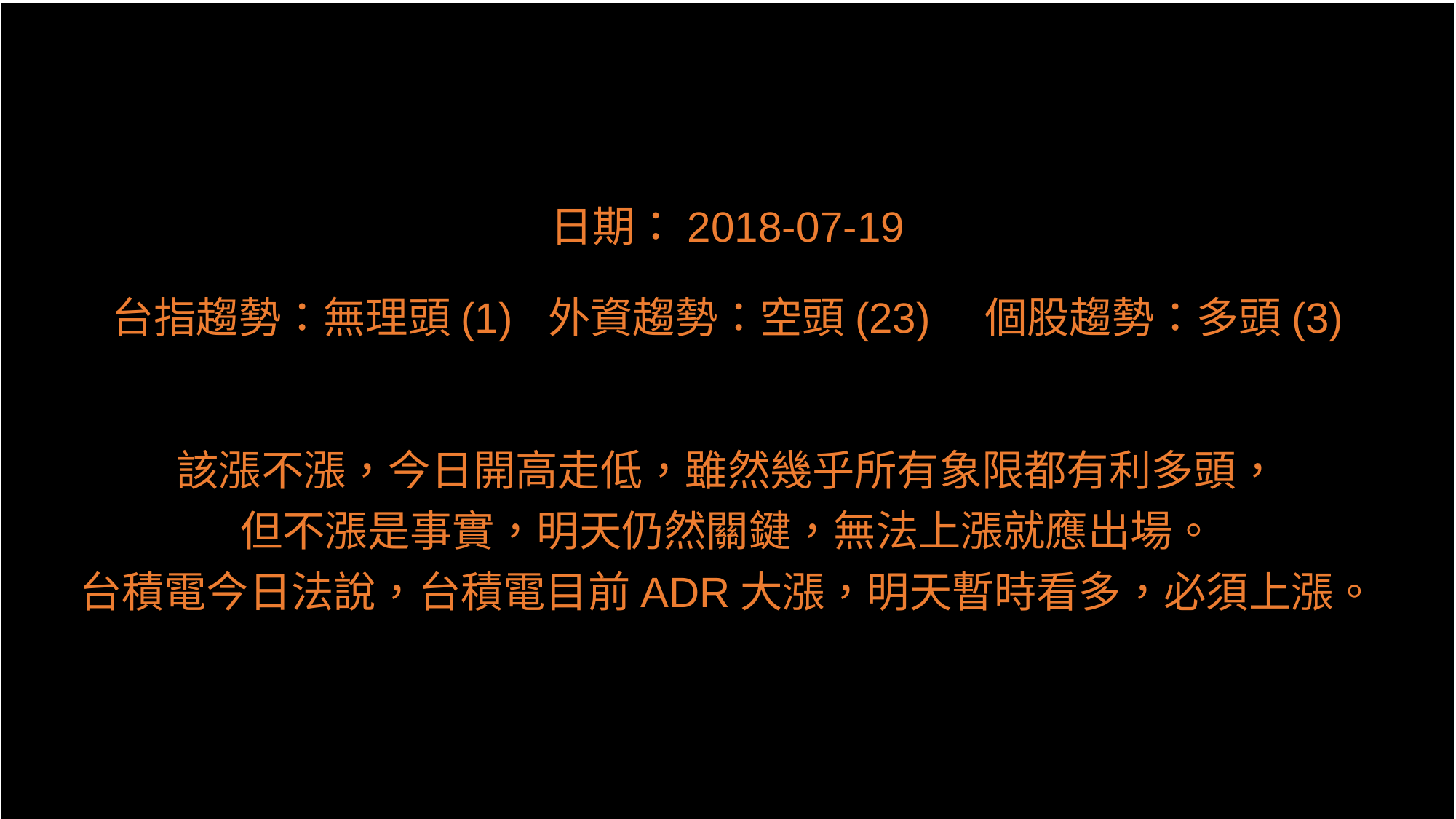

日期：2018-07-19
台指趨勢：無理頭(1)	外資趨勢：空頭(23)	個股趨勢：多頭(3)
該漲不漲，今日開高走低，雖然幾乎所有象限都有利多頭，
但不漲是事實，明天仍然關鍵，無法上漲就應出場。
台積電今日法說，台積電目前ADR大漲，明天暫時看多，必須上漲。